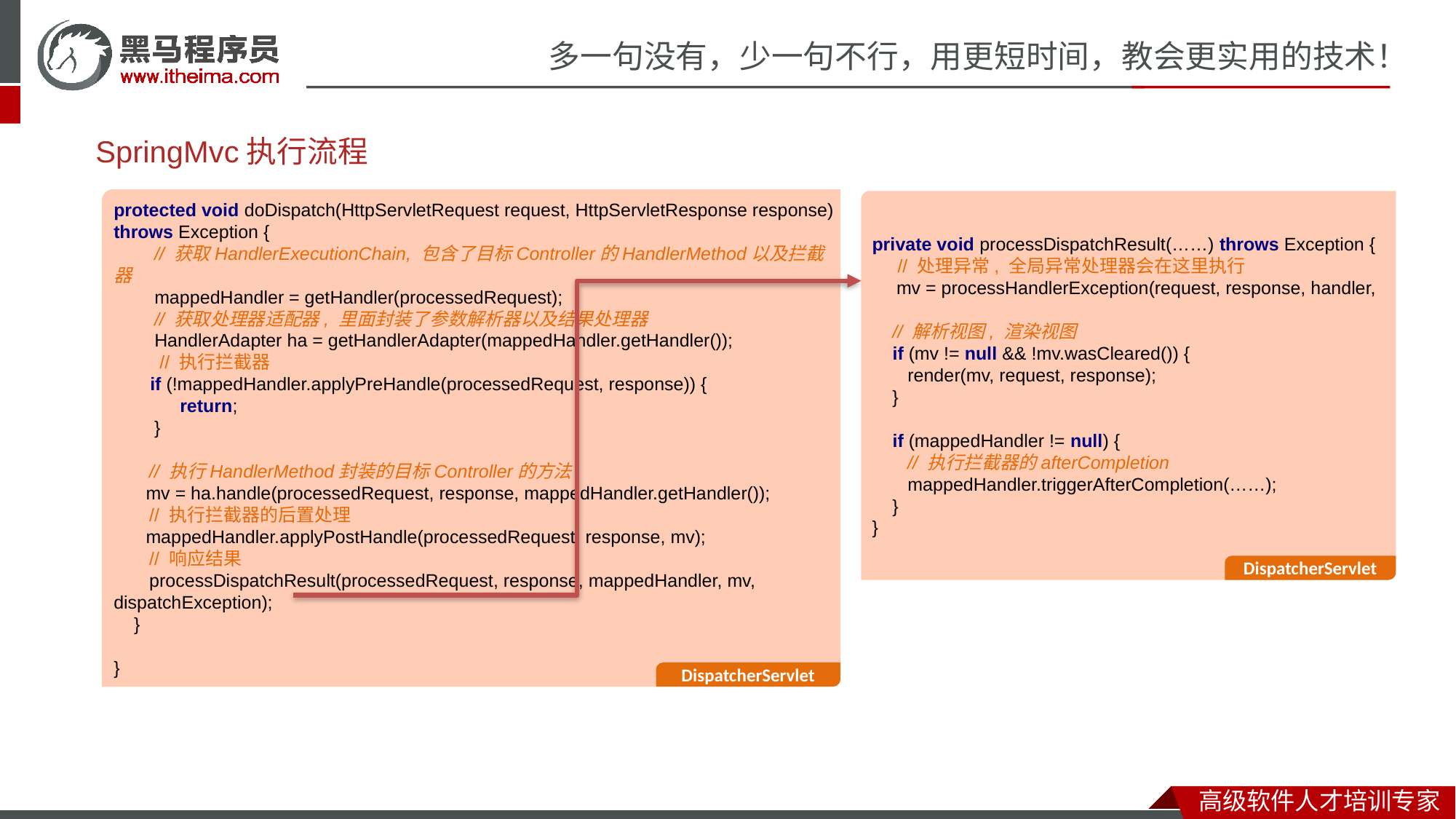

# SpringMvc执行流程
protected void doDispatch(HttpServletRequest request, HttpServletResponse response) throws Exception {
        // 获取HandlerExecutionChain, 包含了目标Controller的HandlerMethod以及拦截器
        mappedHandler = getHandler(processedRequest);
        // 获取处理器适配器, 里面封装了参数解析器以及结果处理器
        HandlerAdapter ha = getHandlerAdapter(mappedHandler.getHandler());
         // 执行拦截器
        if (!mappedHandler.applyPreHandle(processedRequest, response)) {
             return;
        }
       // 执行HandlerMethod封装的目标Controller的方法
       mv = ha.handle(processedRequest, response, mappedHandler.getHandler());
       // 执行拦截器的后置处理
       mappedHandler.applyPostHandle(processedRequest, response, mv);
       // 响应结果
       processDispatchResult(processedRequest, response, mappedHandler, mv, dispatchException);
    }
}
DispatcherServlet
private void processDispatchResult(……) throws Exception {
     // 处理异常, 全局异常处理器会在这里执行
     mv = processHandlerException(request, response, handler,
    // 解析视图, 渲染视图
    if (mv != null && !mv.wasCleared()) {
       render(mv, request, response);
    }
    if (mappedHandler != null) {
       // 执行拦截器的afterCompletion
       mappedHandler.triggerAfterCompletion(……);
    }
}
DispatcherServlet